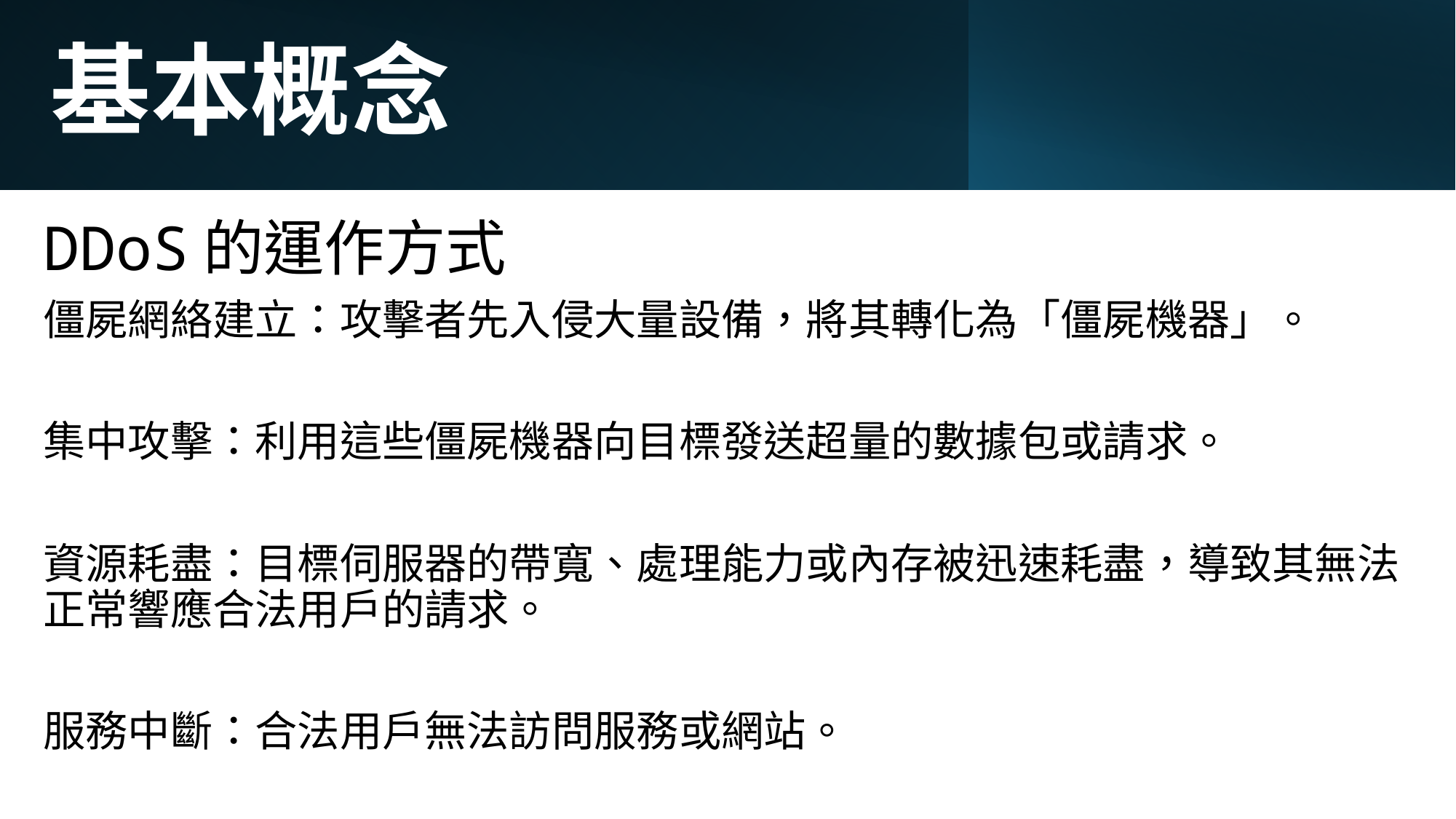

# 基本概念
DDoS的運作方式
僵屍網絡建立：攻擊者先入侵大量設備，將其轉化為「僵屍機器」。

集中攻擊：利用這些僵屍機器向目標發送超量的數據包或請求。

資源耗盡：目標伺服器的帶寬、處理能力或內存被迅速耗盡，導致其無法正常響應合法用戶的請求。

服務中斷：合法用戶無法訪問服務或網站。